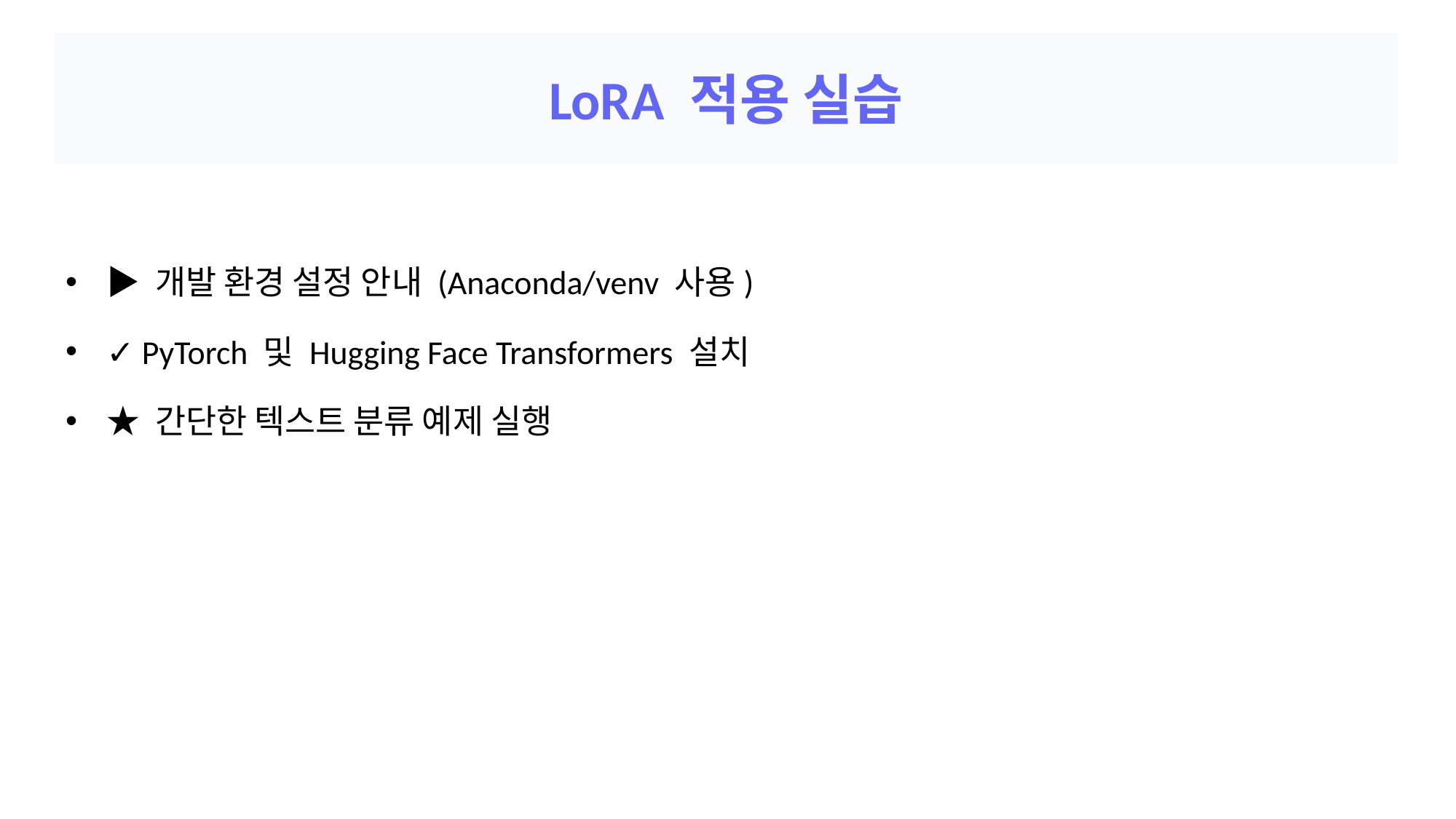

# LoRA 적용 실습

▶ 개발 환경 설정 안내 (Anaconda/venv 사용)
✓ PyTorch 및 Hugging Face Transformers 설치
★ 간단한 텍스트 분류 예제 실행